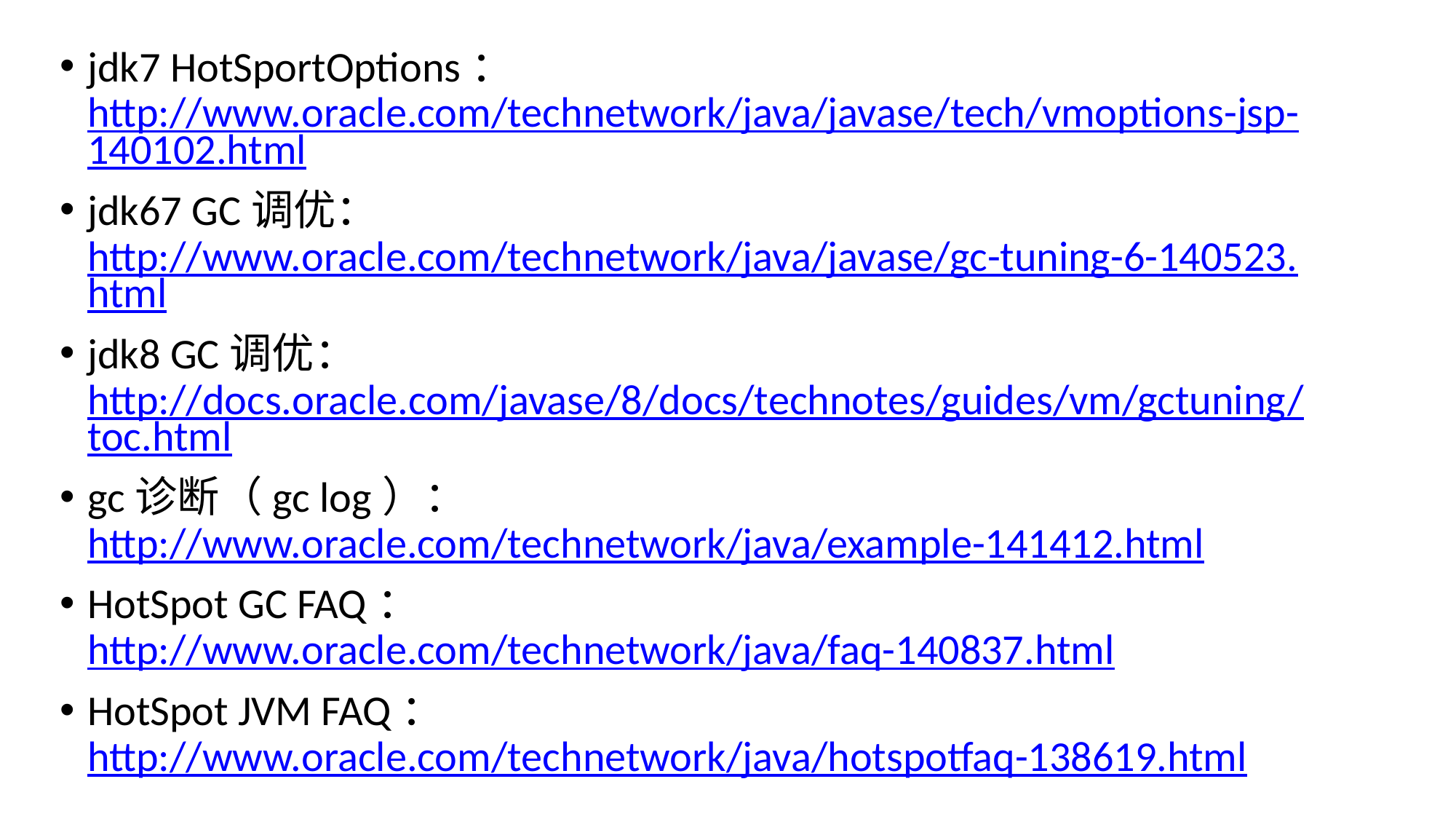

jdk7 HotSportOptions：http://www.oracle.com/technetwork/java/javase/tech/vmoptions-jsp-140102.html
jdk67 GC调优：http://www.oracle.com/technetwork/java/javase/gc-tuning-6-140523.html
jdk8 GC调优：http://docs.oracle.com/javase/8/docs/technotes/guides/vm/gctuning/toc.html
gc诊断（gc log）：http://www.oracle.com/technetwork/java/example-141412.html
HotSpot GC FAQ：http://www.oracle.com/technetwork/java/faq-140837.html
HotSpot JVM FAQ：http://www.oracle.com/technetwork/java/hotspotfaq-138619.html